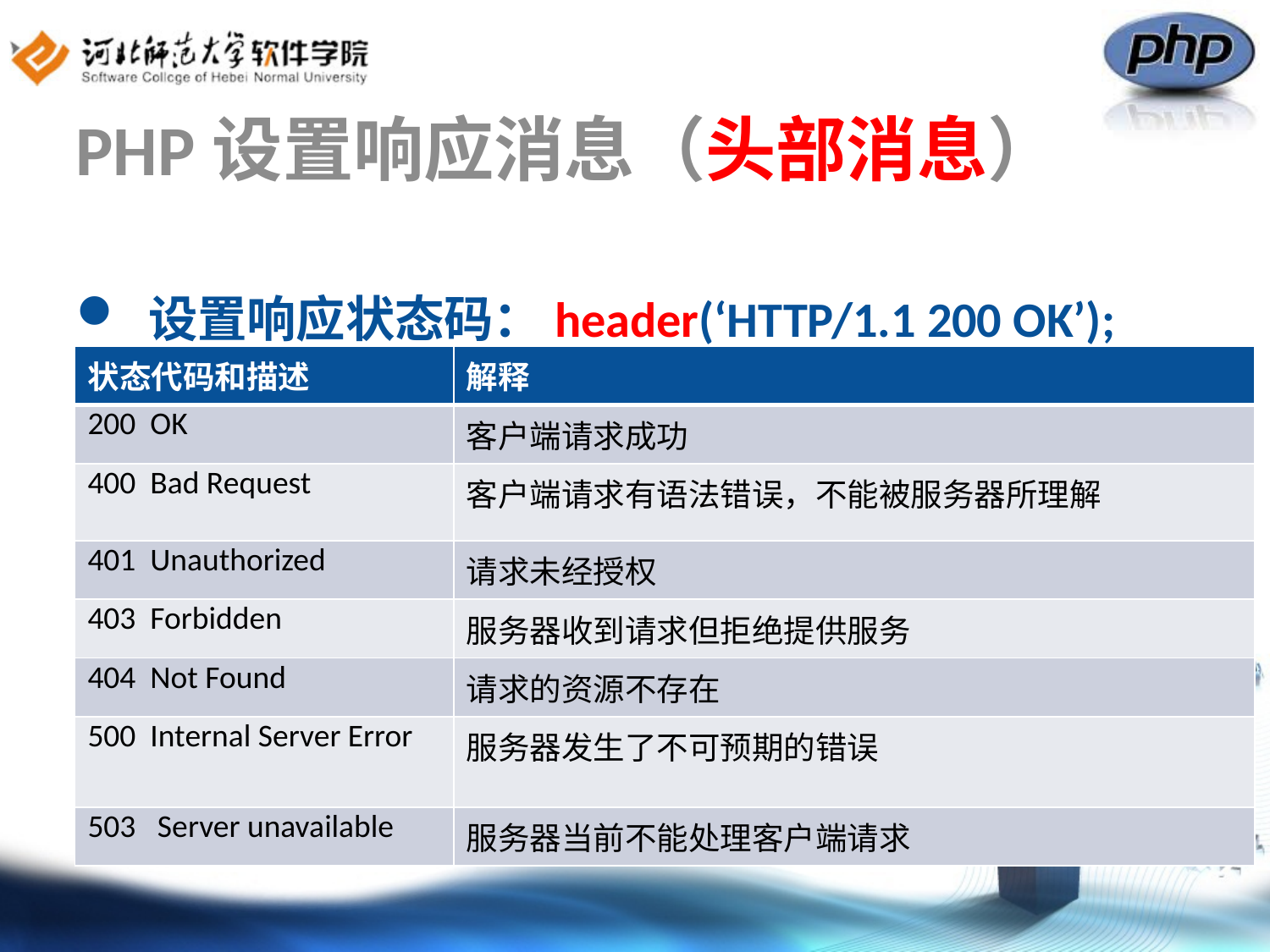

# PHP设置响应消息（头部消息）
 设置响应状态码：header(‘HTTP/1.1 200 OK’);
| 状态代码和描述 | 解释 |
| --- | --- |
| 200 OK | 客户端请求成功 |
| 400 Bad Request | 客户端请求有语法错误，不能被服务器所理解 |
| 401 Unauthorized | 请求未经授权 |
| 403 Forbidden | 服务器收到请求但拒绝提供服务 |
| 404 Not Found | 请求的资源不存在 |
| 500 Internal Server Error | 服务器发生了不可预期的错误 |
| 503 Server unavailable | 服务器当前不能处理客户端请求 |